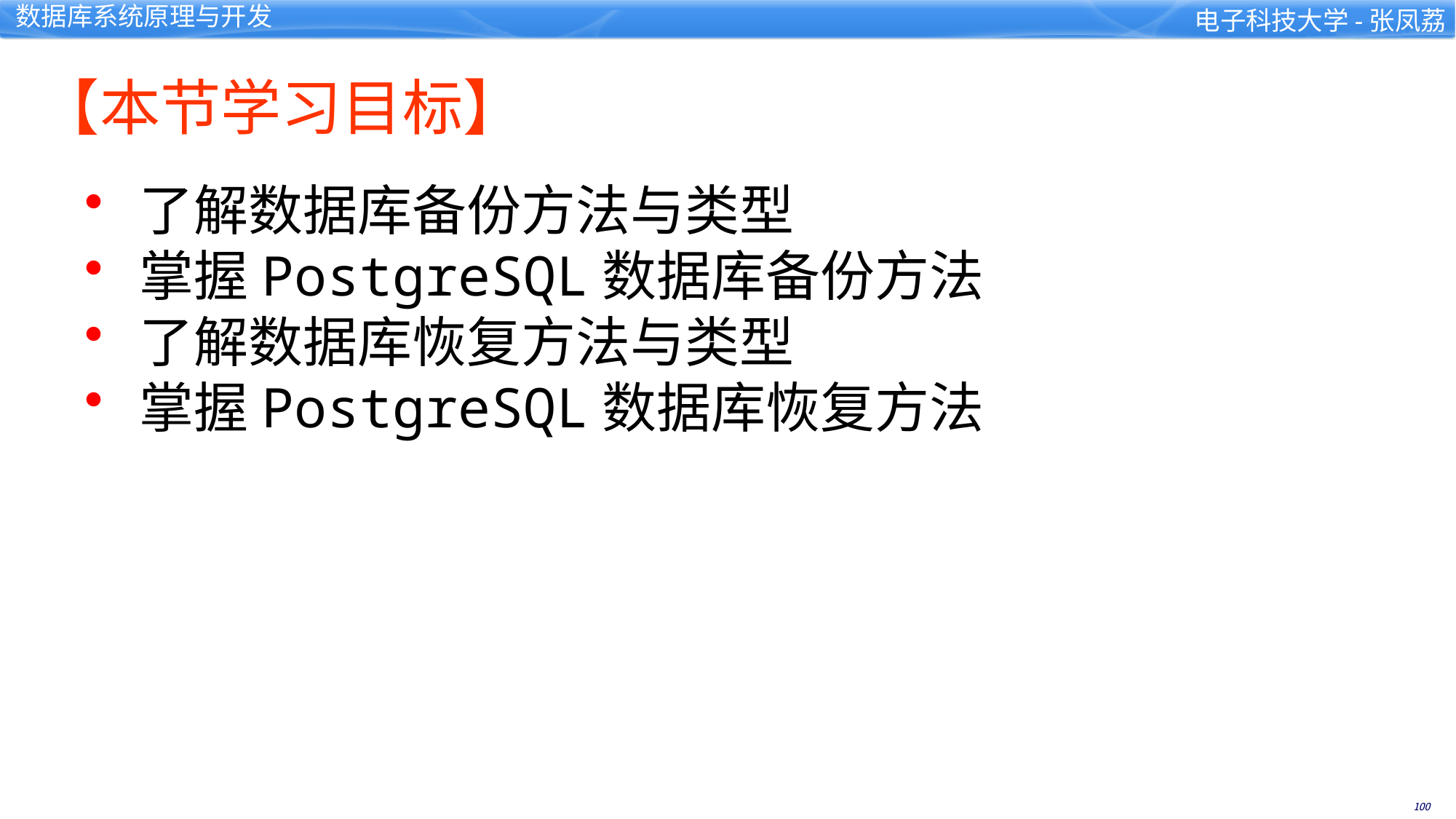

【本节学习目标】
了解数据库备份方法与类型
掌握PostgreSQL数据库备份方法
了解数据库恢复方法与类型
掌握PostgreSQL数据库恢复方法